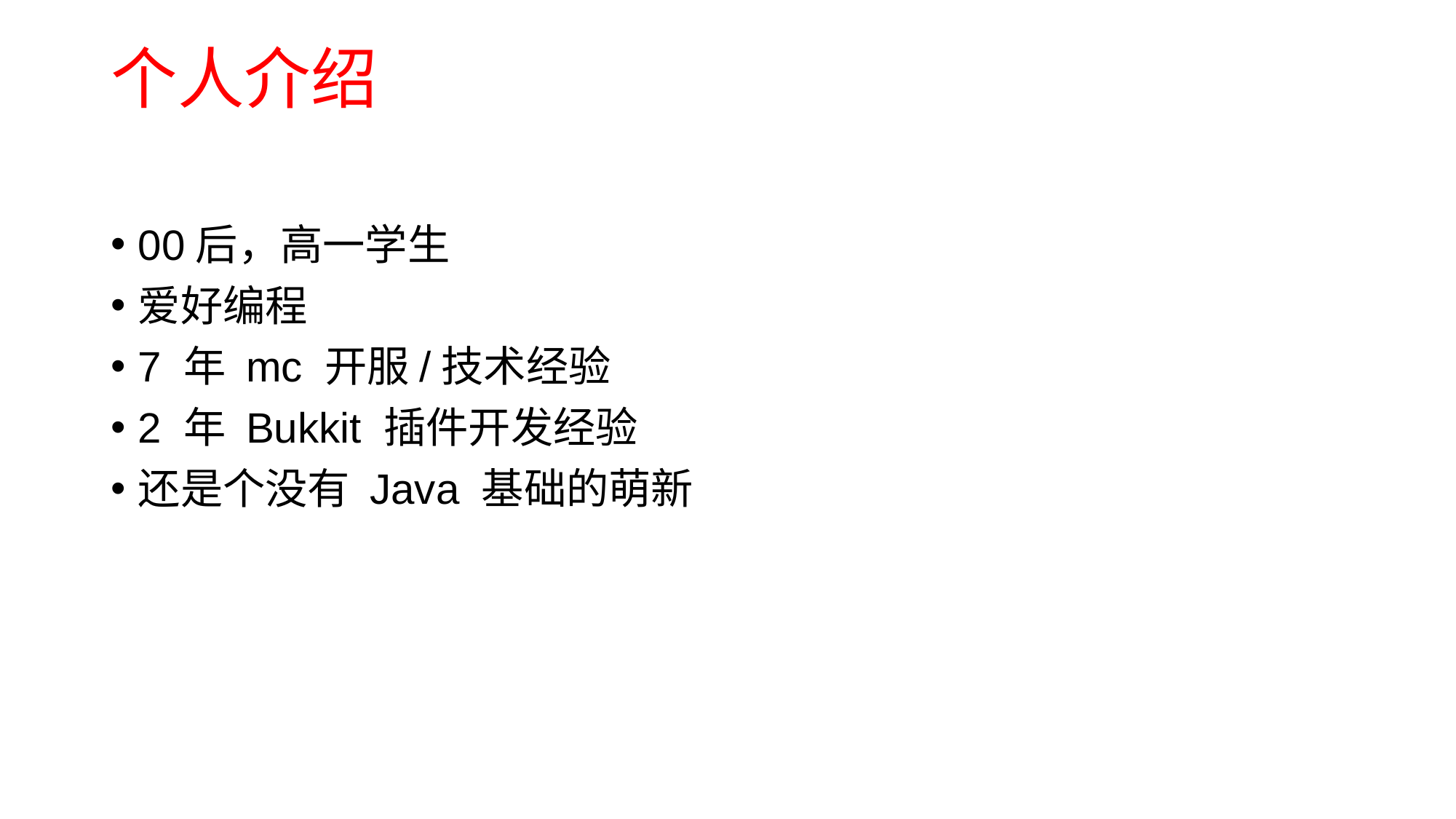

# 个人介绍
00后，高一学生
爱好编程
7 年 mc 开服/技术经验
2 年 Bukkit 插件开发经验
还是个没有 Java 基础的萌新